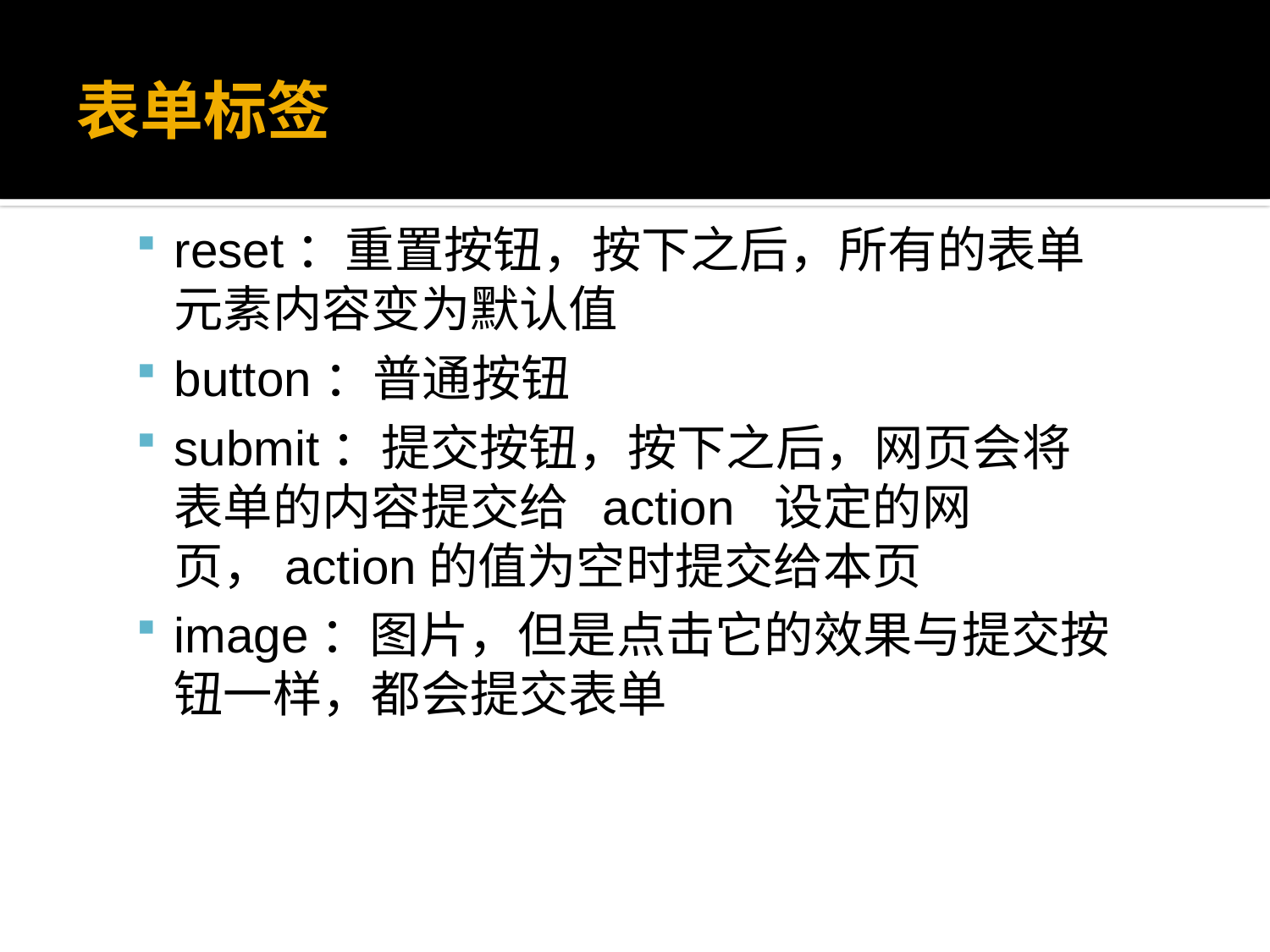

# 表单标签
reset：重置按钮，按下之后，所有的表单元素内容变为默认值
button：普通按钮
submit：提交按钮，按下之后，网页会将表单的内容提交给  action  设定的网页，action的值为空时提交给本页
image：图片，但是点击它的效果与提交按钮一样，都会提交表单